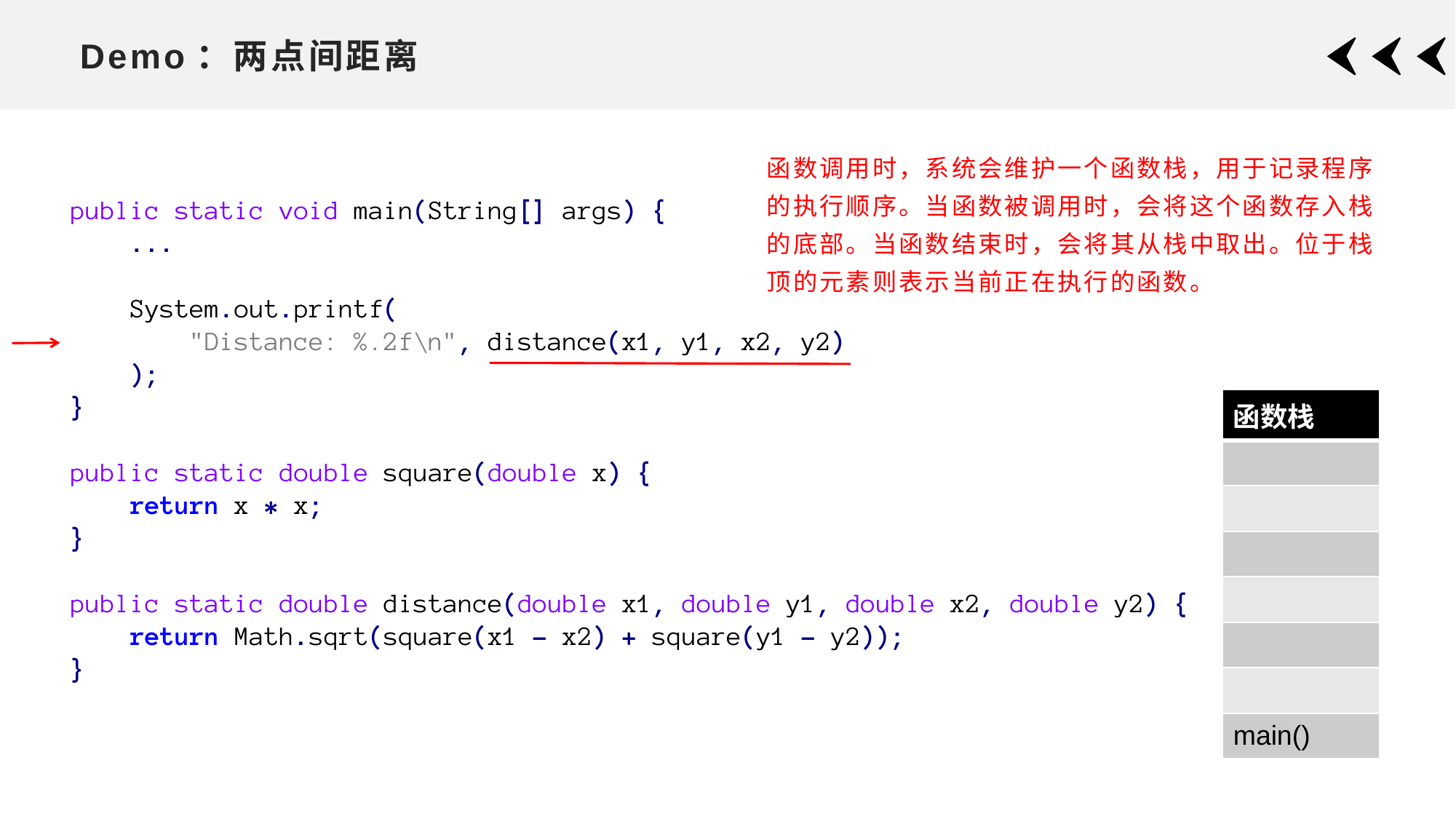

# Demo：两点间距离
函数调用时，系统会维护一个函数栈，用于记录程序的执行顺序。当函数被调用时，会将这个函数存入栈的底部。当函数结束时，会将其从栈中取出。位于栈顶的元素则表示当前正在执行的函数。
public static void main(String[] args) {
    ...

    System.out.printf(
        "Distance: %.2f\n", distance(x1, y1, x2, y2)
    );
}

public static double square(double x) {
    return x * x;
}

public static double distance(double x1, double y1, double x2, double y2) {
    return Math.sqrt(square(x1 - x2) + square(y1 - y2));
}
| 函数栈 |
| --- |
|  |
|  |
|  |
|  |
|  |
|  |
| main() |